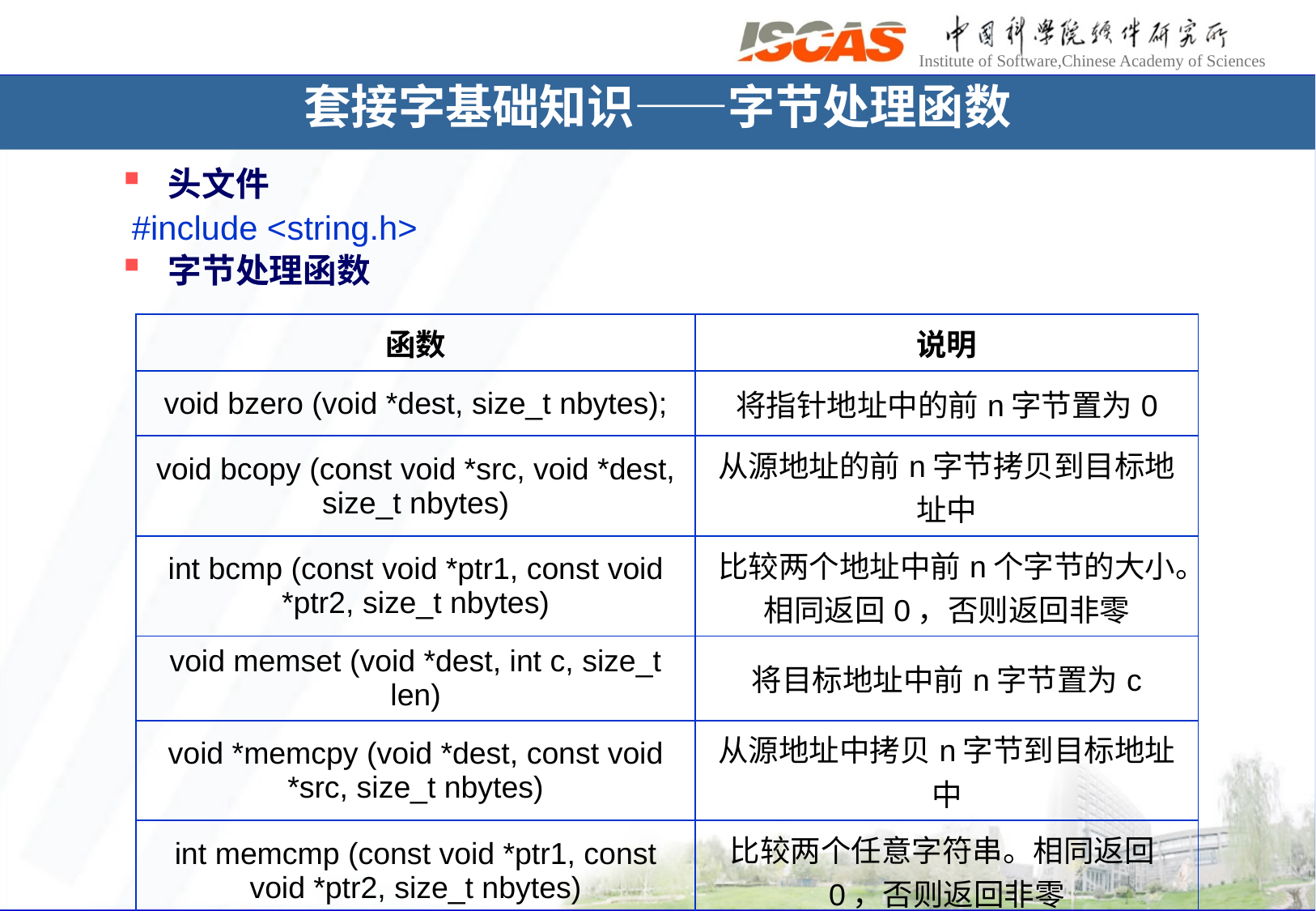

# 套接字基础知识——字节处理函数
头文件
 #include <string.h>
字节处理函数

| 函数 | 说明 |
| --- | --- |
| void bzero (void \*dest, size\_t nbytes); | 将指针地址中的前n字节置为0 |
| void bcopy (const void \*src, void \*dest, size\_t nbytes) | 从源地址的前n字节拷贝到目标地址中 |
| int bcmp (const void \*ptr1, const void \*ptr2, size\_t nbytes) | 比较两个地址中前n个字节的大小。相同返回0，否则返回非零 |
| void memset (void \*dest, int c, size\_t len) | 将目标地址中前n字节置为c |
| void \*memcpy (void \*dest, const void \*src, size\_t nbytes) | 从源地址中拷贝n字节到目标地址中 |
| int memcmp (const void \*ptr1, const void \*ptr2, size\_t nbytes) | 比较两个任意字符串。相同返回0，否则返回非零 |